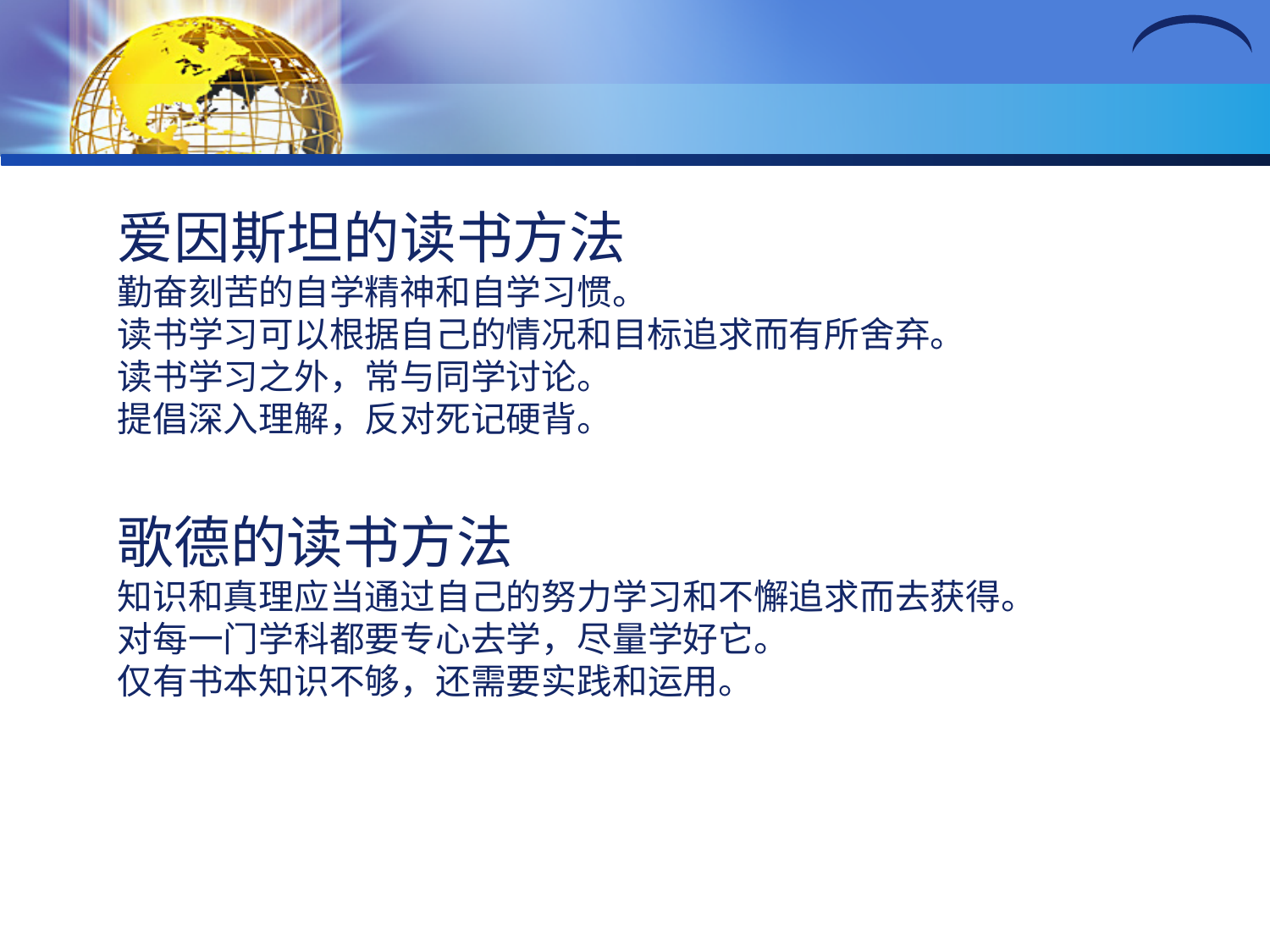

爱因斯坦的读书方法
勤奋刻苦的自学精神和自学习惯。
读书学习可以根据自己的情况和目标追求而有所舍弃。
读书学习之外，常与同学讨论。
提倡深入理解，反对死记硬背。

歌德的读书方法
知识和真理应当通过自己的努力学习和不懈追求而去获得。
对每一门学科都要专心去学，尽量学好它。
仅有书本知识不够，还需要实践和运用。